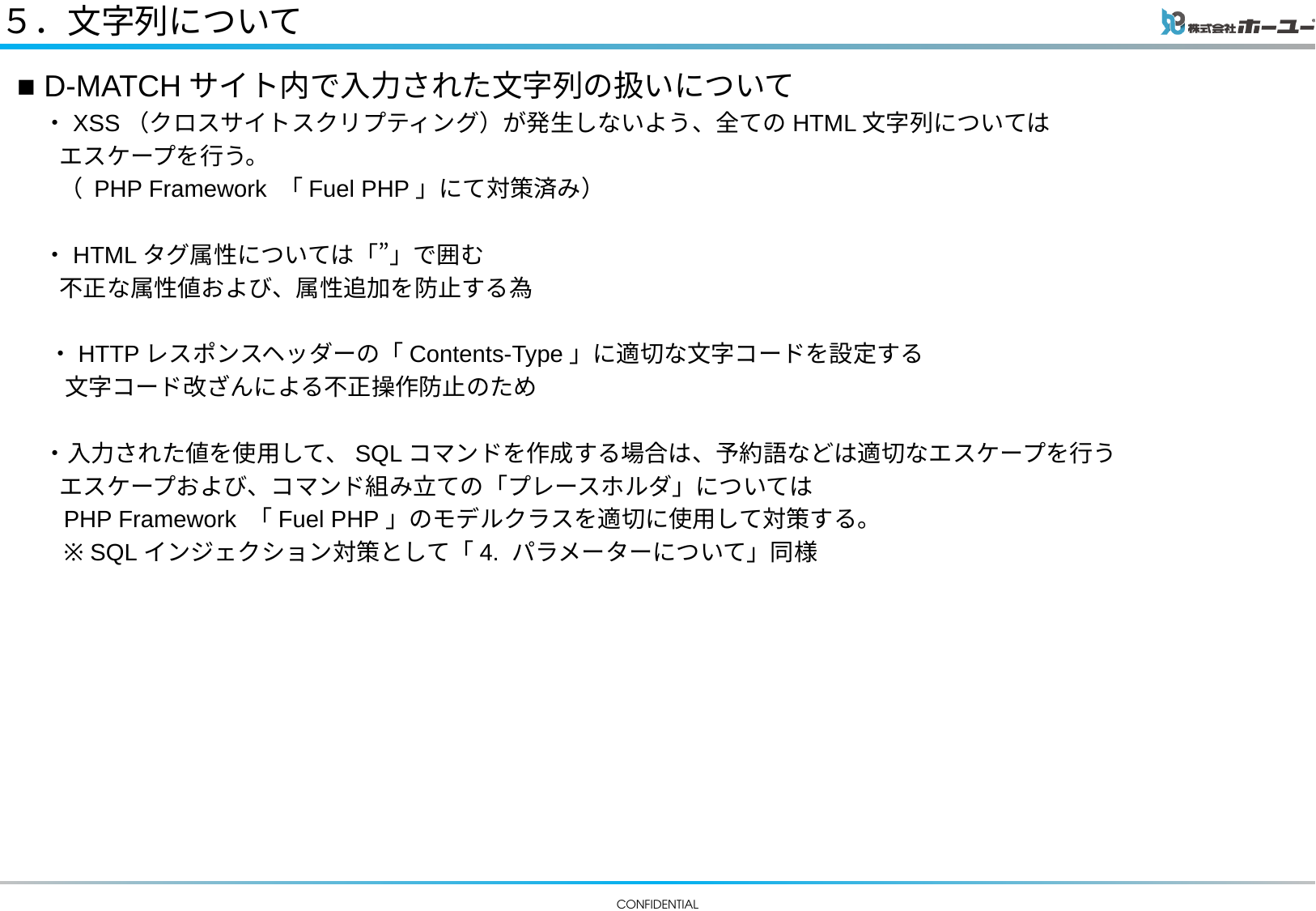

# ５．文字列について
■ D-MATCHサイト内で入力された文字列の扱いについて
    ・XSS（クロスサイトスクリプティング）が発生しないよう、全てのHTML文字列については
       エスケープを行う。
       （ PHP Framework 「Fuel PHP」にて対策済み）

    ・HTMLタグ属性については「”」で囲む
       不正な属性値および、属性追加を防止する為

     ・HTTPレスポンスヘッダーの「Contents-Type」に適切な文字コードを設定する
        文字コード改ざんによる不正操作防止のため

    ・入力された値を使用して、SQLコマンドを作成する場合は、予約語などは適切なエスケープを行う
       エスケープおよび、コマンド組み立ての「プレースホルダ」については
       PHP Framework 「Fuel PHP」のモデルクラスを適切に使用して対策する。
       ※ SQLインジェクション対策として「4. パラメーターについて」同様